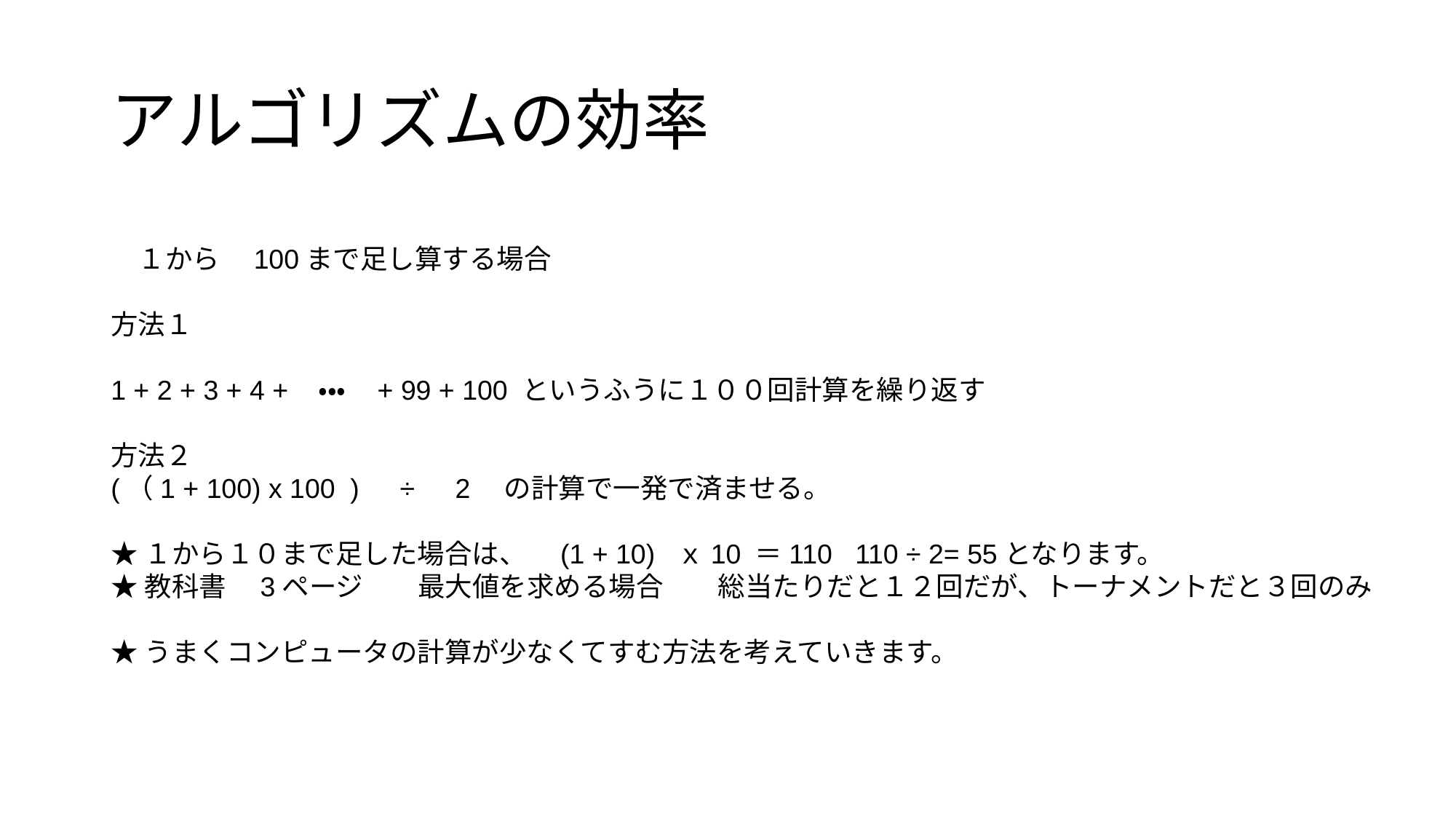

# アルゴリズムの効率
　１から　100まで足し算する場合

方法１

1 + 2 + 3 + 4 +   ・・・    + 99 + 100 というふうに１００回計算を繰り返す

方法２
(（1 + 100) x 100  )　÷　2　の計算で一発で済ませる。

★１から１０まで足した場合は、　(1 + 10)  ｘ10 ＝110   110 ÷ 2= 55となります。
★教科書　3ページ　　最大値を求める場合　　総当たりだと１２回だが、トーナメントだと３回のみ

★うまくコンピュータの計算が少なくてすむ方法を考えていきます。